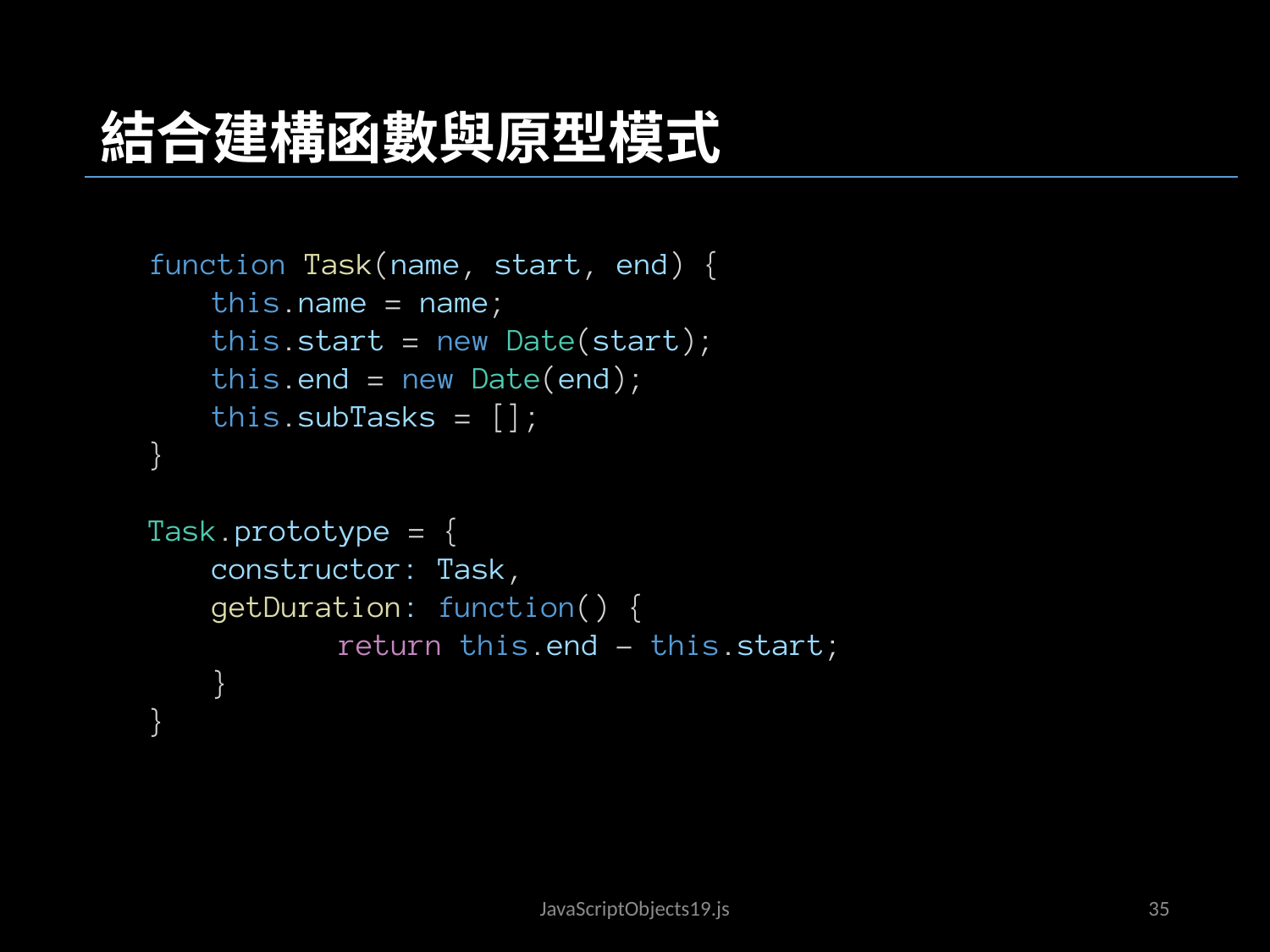

結合建構函數與原型模式

function Task(name, start, end) {
this.name = name;
this.start = new Date(start);
this.end = new Date(end);
this.subTasks = [];
}
Task.prototype = {
constructor: Task,
getDuration: function() {
	return this.end - this.start;
}
}
JavaScriptObjects02.js
JavaScriptObjects19.js
35